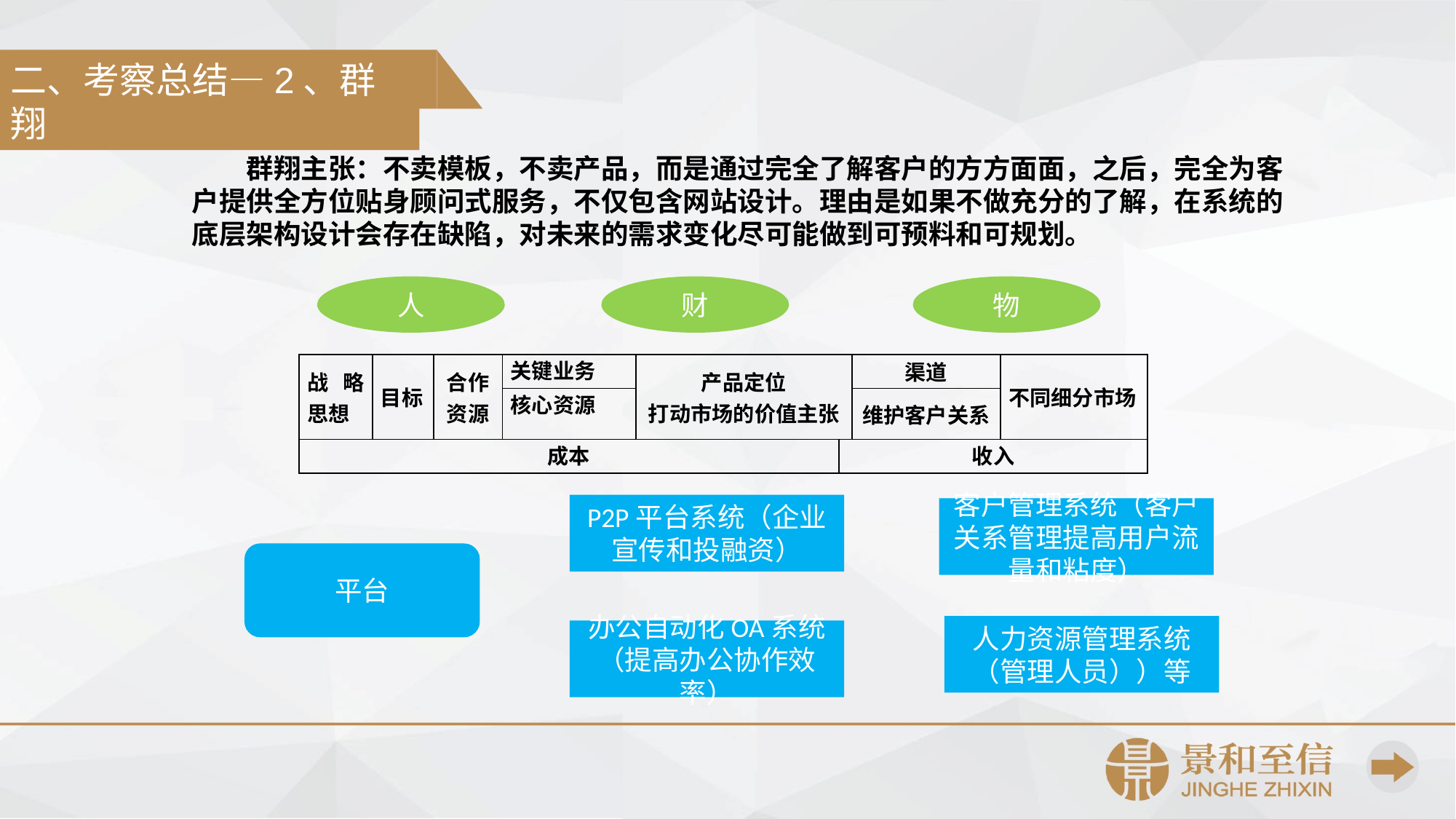

二、考察总结—2、群翔
群翔主张：不卖模板，不卖产品，而是通过完全了解客户的方方面面，之后，完全为客户提供全方位贴身顾问式服务，不仅包含网站设计。理由是如果不做充分的了解，在系统的底层架构设计会存在缺陷，对未来的需求变化尽可能做到可预料和可规划。
人
财
物
| 战略思想 | 目标 | 合作资源 | 关键业务 | 产品定位 打动市场的价值主张 |  | 渠道 | 不同细分市场 |
| --- | --- | --- | --- | --- | --- | --- | --- |
|  |  |  | 核心资源 |  |  | 维护客户关系 |  |
| 成本 |  |  |  |  | 收入 |  |  |
P2P平台系统（企业宣传和投融资）
客户管理系统（客户关系管理提高用户流量和粘度）
平台
人力资源管理系统（管理人员））等
办公自动化OA系统（提高办公协作效率）